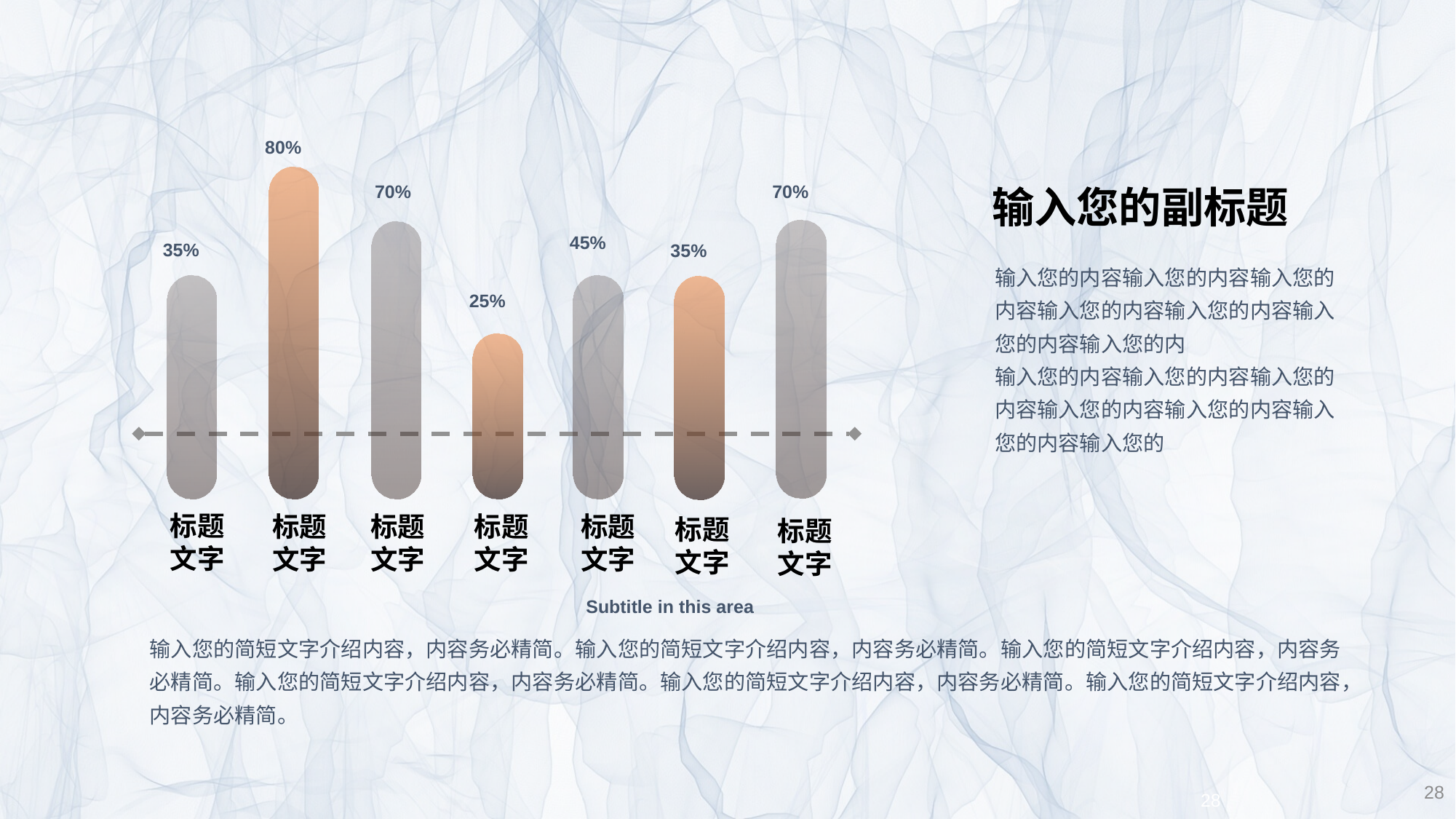

80%

标题文字
70%

标题文字
70%

标题文字
输入您的副标题
输入您的内容输入您的内容输入您的内容输入您的内容输入您的内容输入您的内容输入您的内
输入您的内容输入您的内容输入您的内容输入您的内容输入您的内容输入您的内容输入您的
45%

标题文字
35%

标题
文字
35%

标题文字
25%

标题文字

Subtitle in this area
输入您的简短文字介绍内容，内容务必精简。输入您的简短文字介绍内容，内容务必精简。输入您的简短文字介绍内容，内容务必精简。输入您的简短文字介绍内容，内容务必精简。输入您的简短文字介绍内容，内容务必精简。输入您的简短文字介绍内容，内容务必精简。
28
28